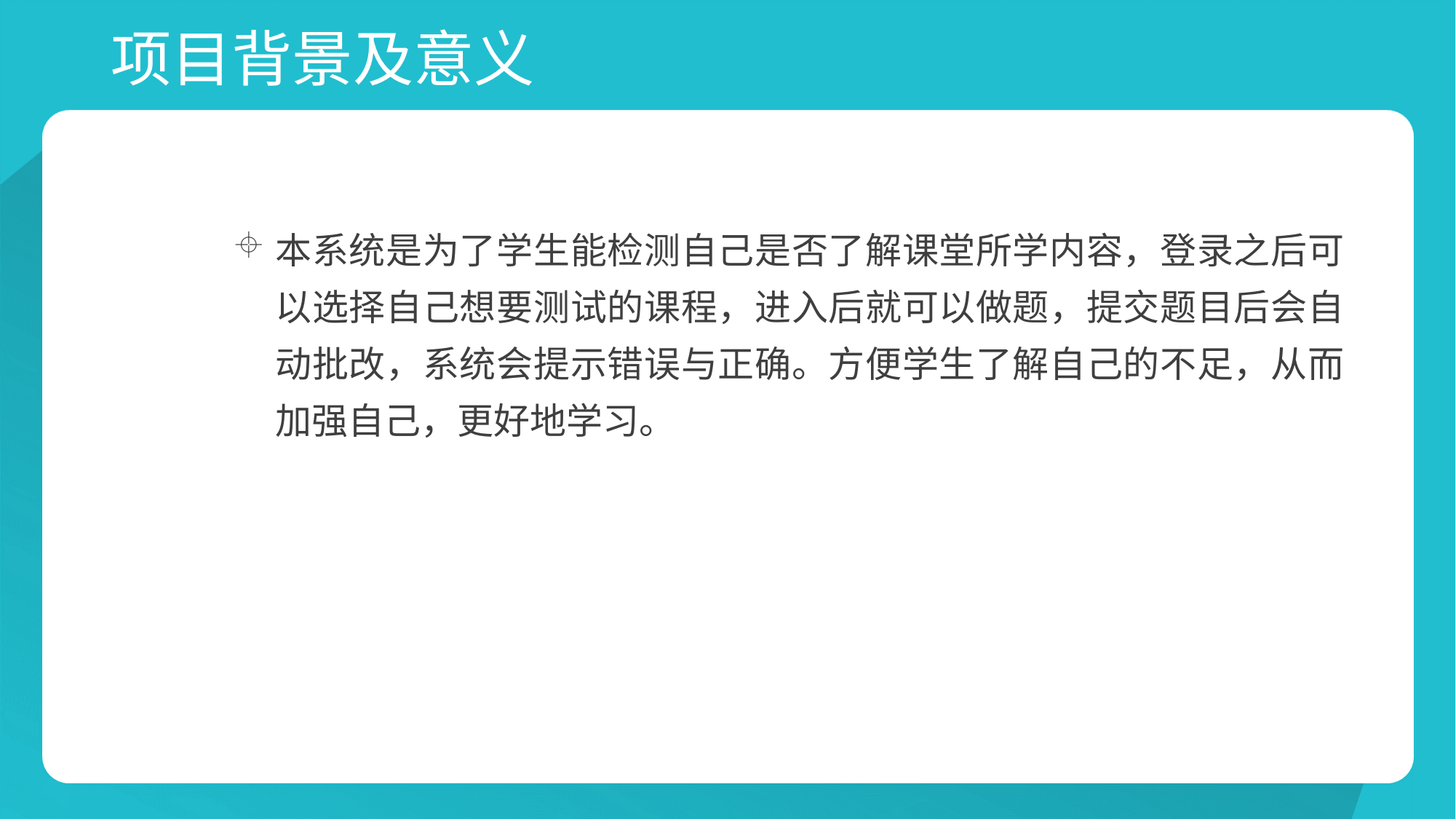

# 项目背景及意义
本系统是为了学生能检测自己是否了解课堂所学内容，登录之后可以选择自己想要测试的课程，进入后就可以做题，提交题目后会自动批改，系统会提示错误与正确。方便学生了解自己的不足，从而加强自己，更好地学习。